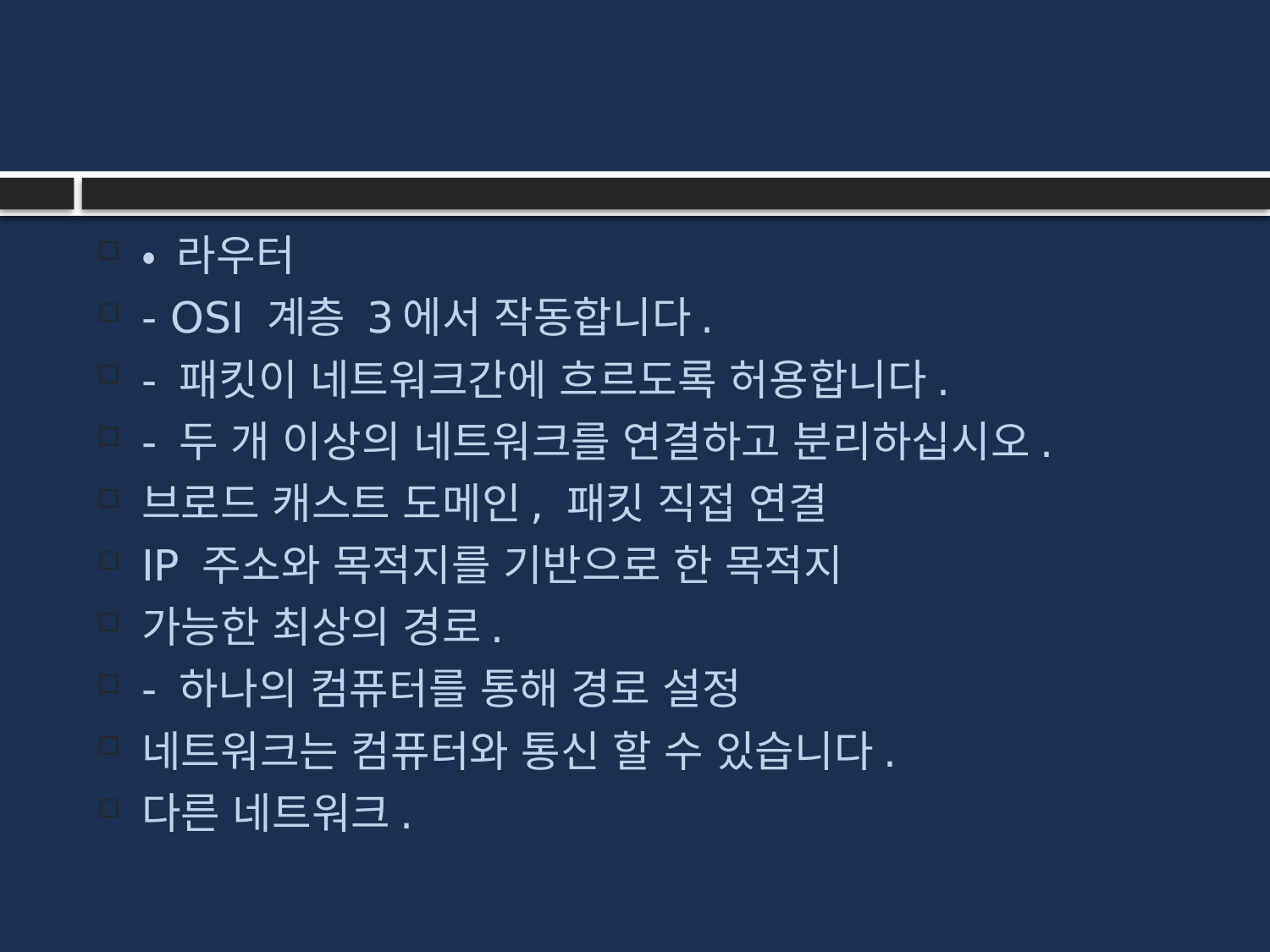

#
• 라우터
- OSI 계층 3에서 작동합니다.
- 패킷이 네트워크간에 흐르도록 허용합니다.
- 두 개 이상의 네트워크를 연결하고 분리하십시오.
브로드 캐스트 도메인, 패킷 직접 연결
IP 주소와 목적지를 기반으로 한 목적지
가능한 최상의 경로.
- 하나의 컴퓨터를 통해 경로 설정
네트워크는 컴퓨터와 통신 할 수 있습니다.
다른 네트워크.